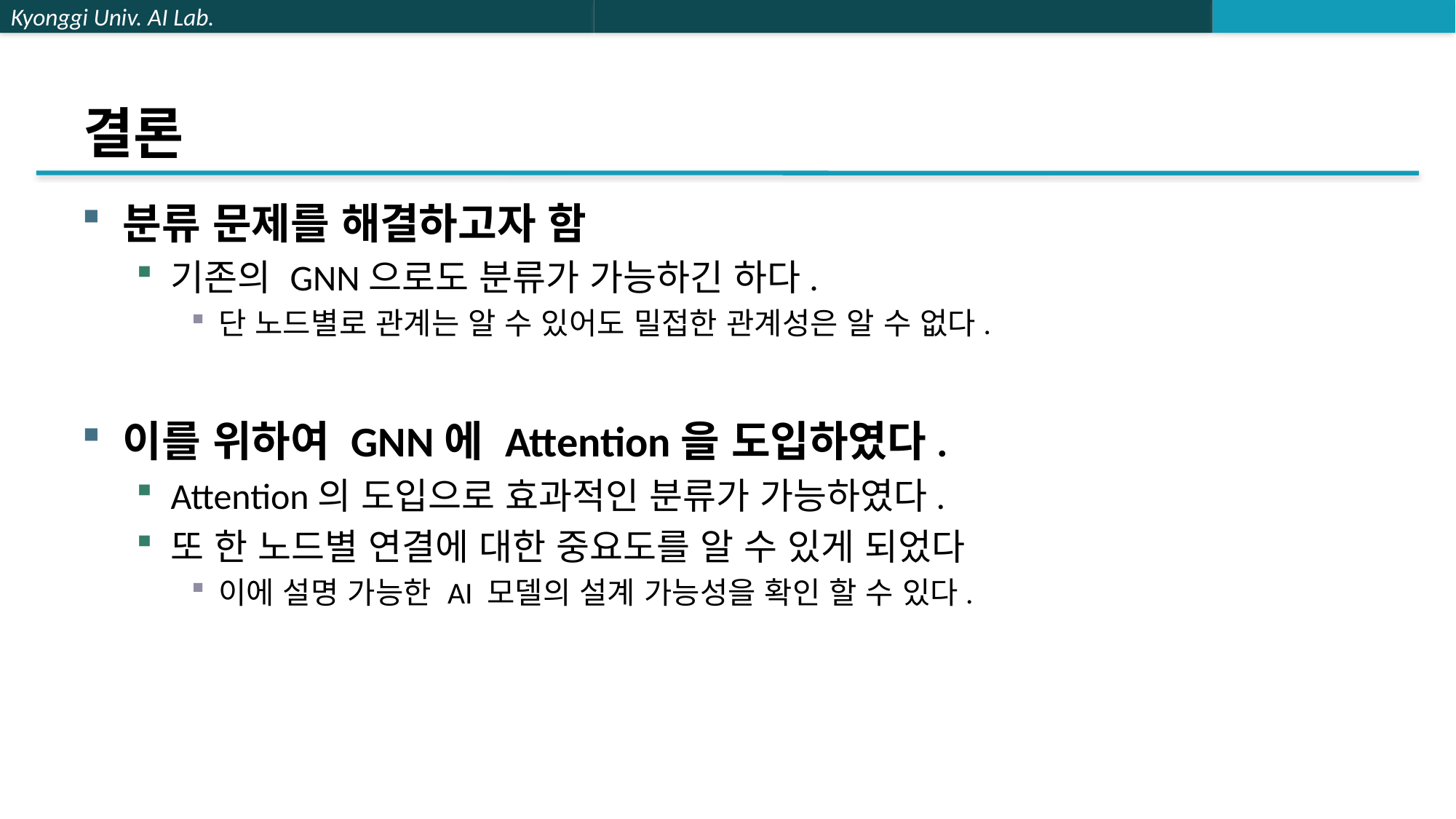

# 결론
분류 문제를 해결하고자 함
기존의 GNN으로도 분류가 가능하긴 하다.
단 노드별로 관계는 알 수 있어도 밀접한 관계성은 알 수 없다.

이를 위하여 GNN에 Attention을 도입하였다.
Attention의 도입으로 효과적인 분류가 가능하였다.
또 한 노드별 연결에 대한 중요도를 알 수 있게 되었다
이에 설명 가능한 AI 모델의 설계 가능성을 확인 할 수 있다.